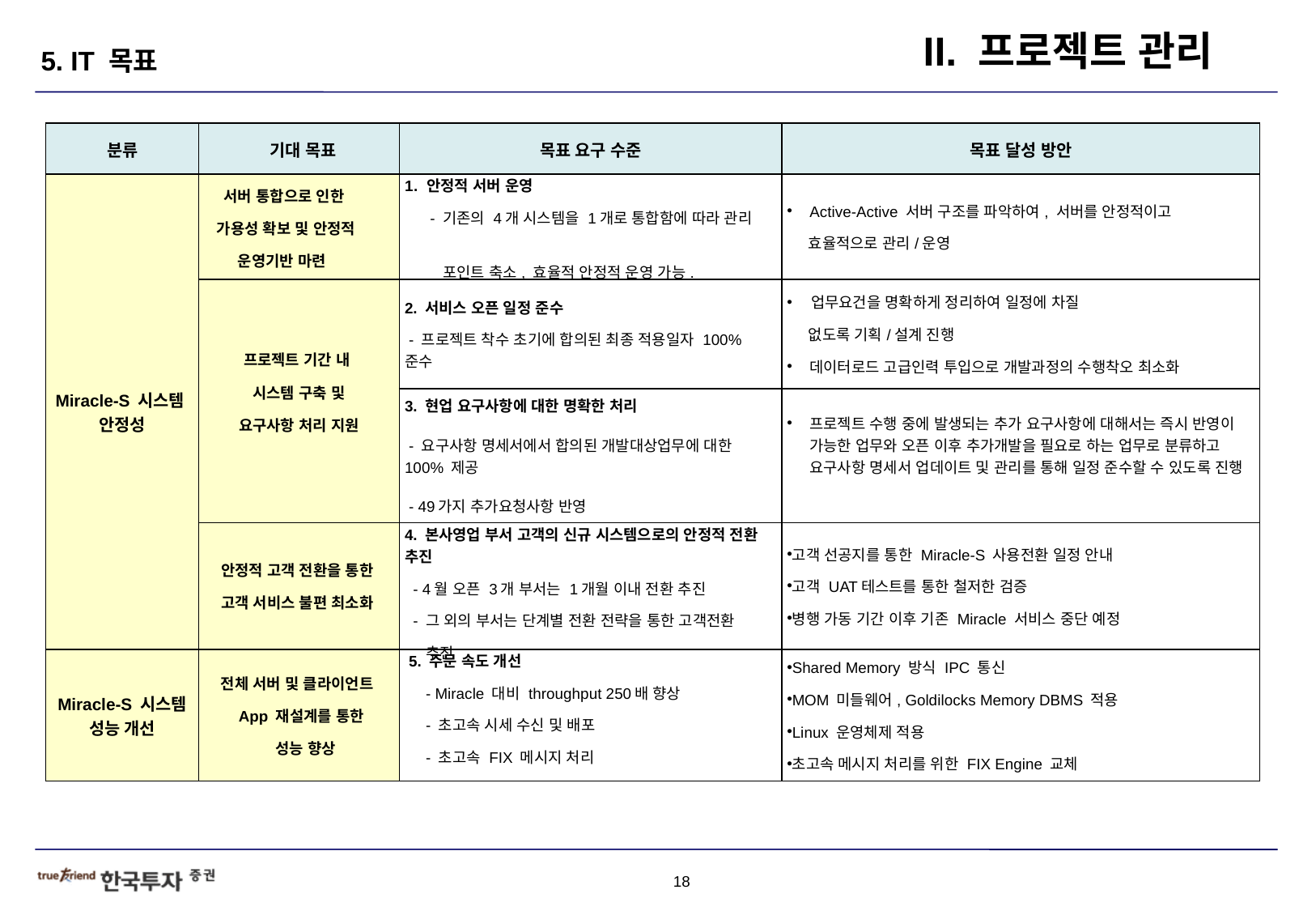

II. 프로젝트 관리
5. IT 목표
| 분류 | 기대 목표 | 목표 요구 수준 | 목표 달성 방안 |
| --- | --- | --- | --- |
| Miracle-S 시스템 안정성 | 서버 통합으로 인한 가용성 확보 및 안정적 운영기반 마련 | 안정적 서버 운영 - 기존의 4개 시스템을 1개로 통합함에 따라 관리 포인트 축소, 효율적 안정적 운영 가능. | Active-Active 서버 구조를 파악하여, 서버를 안정적이고 효율적으로 관리/운영 |
|  | 프로젝트 기간 내 시스템 구축 및 요구사항 처리 지원 | 2. 서비스 오픈 일정 준수 - 프로젝트 착수 초기에 합의된 최종 적용일자 100% 준수 | 업무요건을 명확하게 정리하여 일정에 차질 없도록 기획/설계 진행 데이터로드 고급인력 투입으로 개발과정의 수행착오 최소화 |
|  |  | 3. 현업 요구사항에 대한 명확한 처리 - 요구사항 명세서에서 합의된 개발대상업무에 대한 100% 제공 - 49가지 추가요청사항 반영 | 프로젝트 수행 중에 발생되는 추가 요구사항에 대해서는 즉시 반영이 가능한 업무와 오픈 이후 추가개발을 필요로 하는 업무로 분류하고 요구사항 명세서 업데이트 및 관리를 통해 일정 준수할 수 있도록 진행 |
|  | 안정적 고객 전환을 통한 고객 서비스 불편 최소화 | 4. 본사영업 부서 고객의 신규 시스템으로의 안정적 전환 추진 - 4월 오픈 3개 부서는 1개월 이내 전환 추진 - 그 외의 부서는 단계별 전환 전략을 통한 고객전환 추진 | 고객 선공지를 통한 Miracle-S 사용전환 일정 안내 고객 UAT테스트를 통한 철저한 검증 병행 가동 기간 이후 기존 Miracle 서비스 중단 예정 |
| Miracle-S 시스템 성능 개선 | 전체 서버 및 클라이언트 App 재설계를 통한 성능 향상 | 5. 주문 속도 개선 - Miracle 대비 throughput 250배 향상 - 초고속 시세 수신 및 배포 - 초고속 FIX 메시지 처리 | Shared Memory 방식 IPC 통신 MOM 미들웨어, Goldilocks Memory DBMS 적용 Linux 운영체제 적용 초고속 메시지 처리를 위한 FIX Engine 교체 |